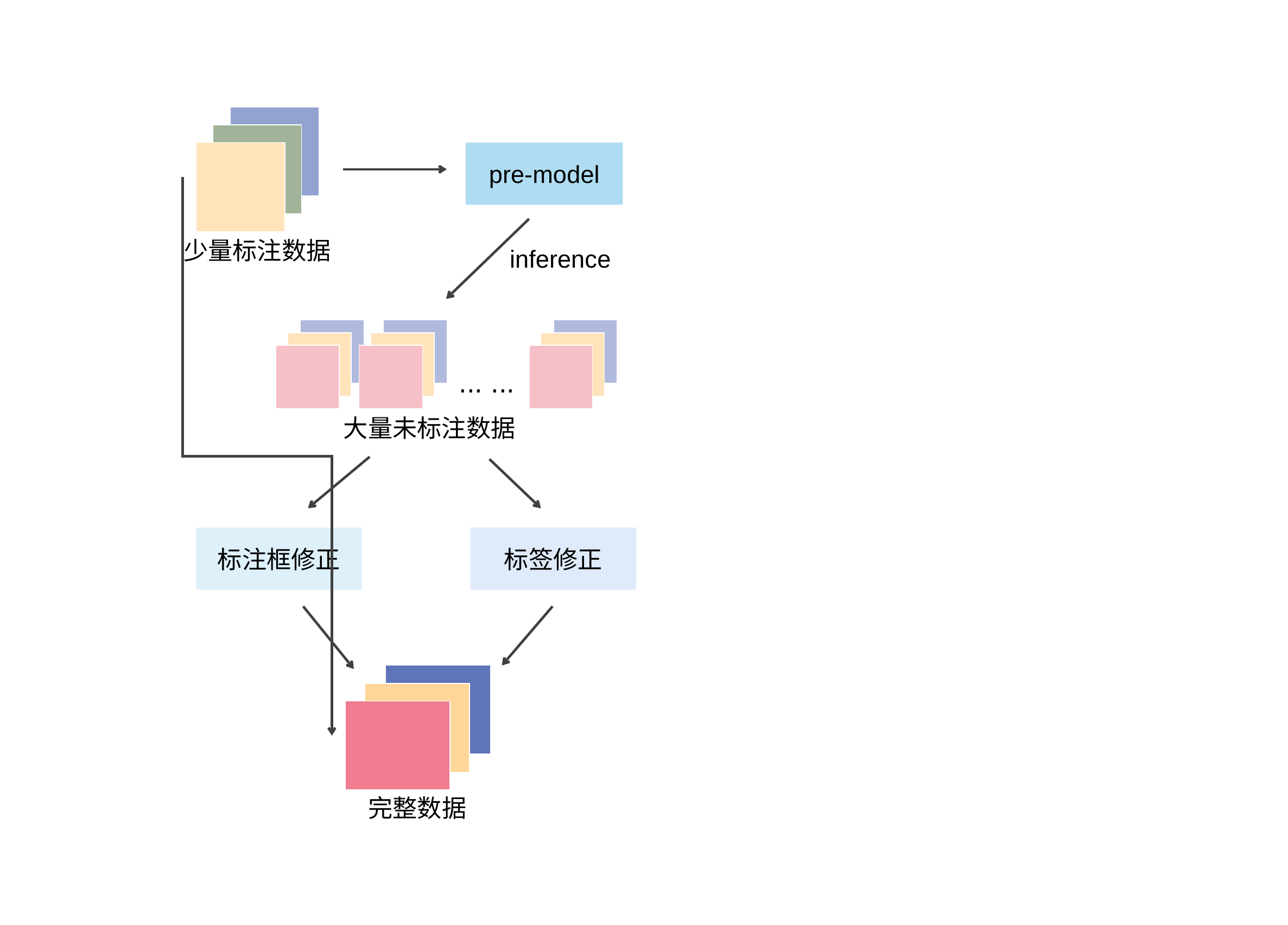

NxN
NxN

pre-model
少量标注数据
inference

... ...
大量未标注数据
标注框修正
标签修正
NxN
NxN

完整数据